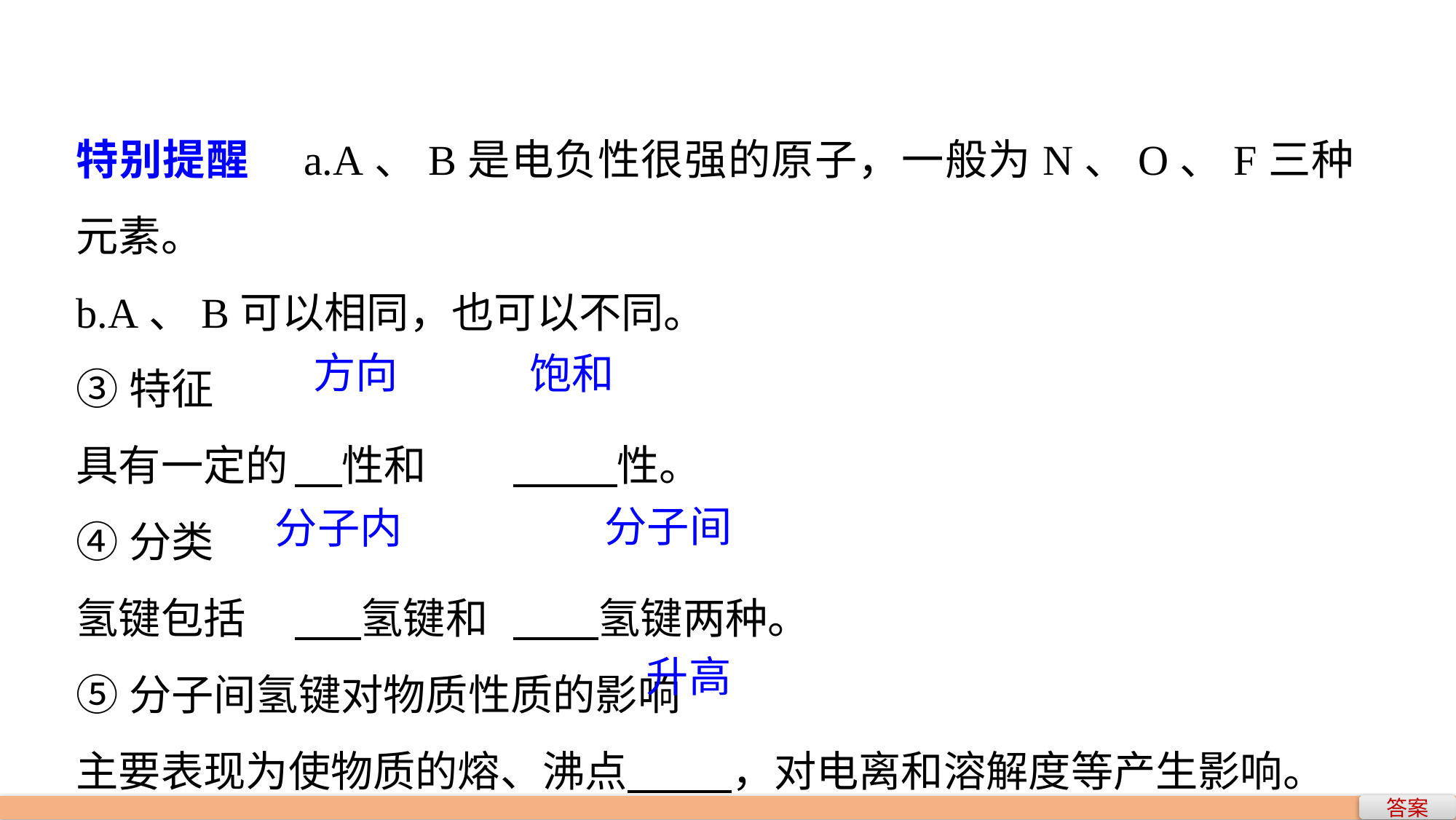

特别提醒　a.A、B是电负性很强的原子，一般为N、O、F三种元素。
b.A、B可以相同，也可以不同。
③特征
具有一定的	     性和	           性。
④分类
氢键包括	       氢键和	         氢键两种。
⑤分子间氢键对物质性质的影响
主要表现为使物质的熔、沸点           ，对电离和溶解度等产生影响。
方向
饱和
分子间
分子内
升高
答案